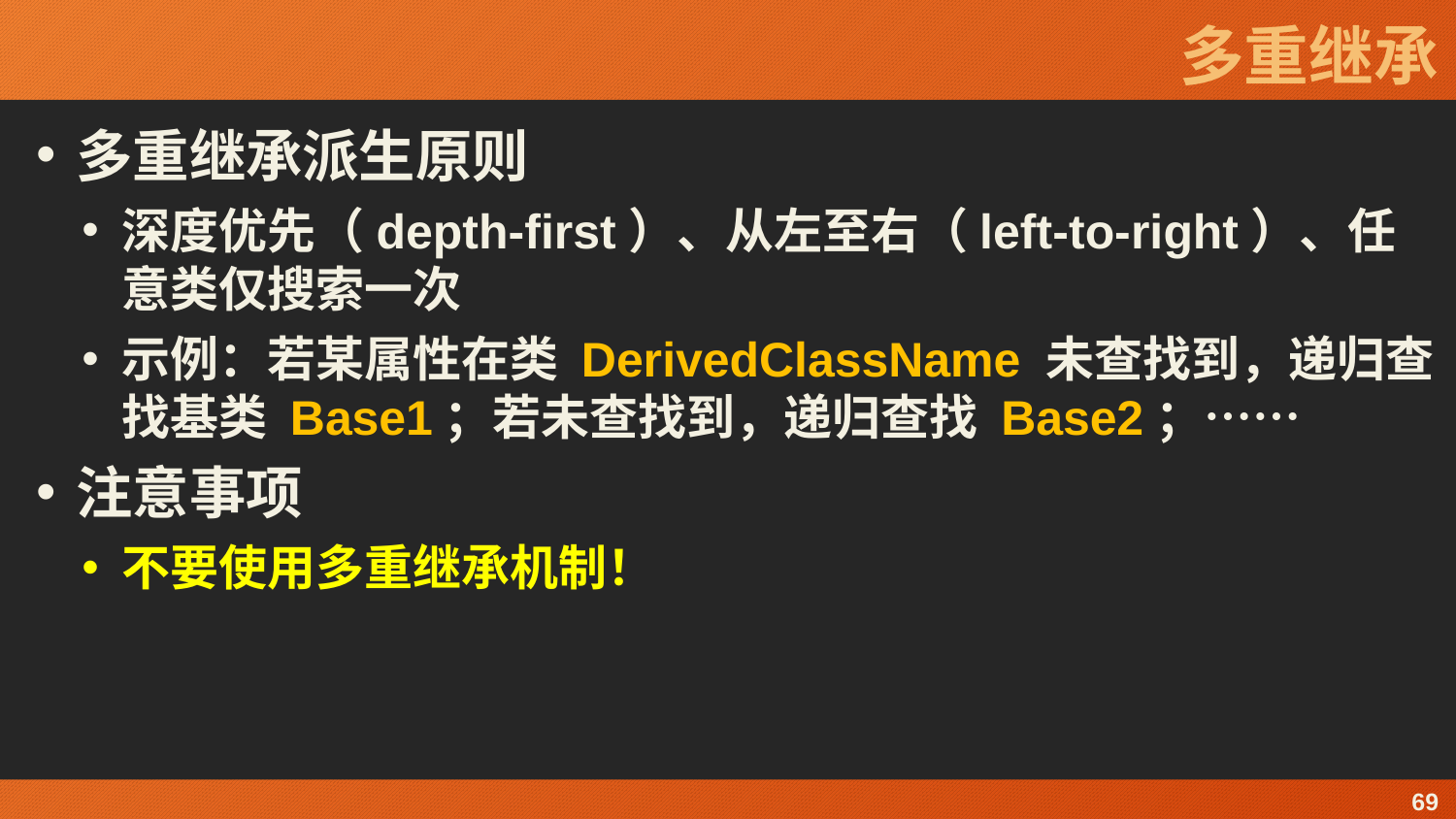

# 多重继承
多重继承派生原则
深度优先（depth-first）、从左至右（left-to-right）、任意类仅搜索一次
示例：若某属性在类 DerivedClassName 未查找到，递归查找基类 Base1；若未查找到，递归查找 Base2；……
注意事项
不要使用多重继承机制！
69